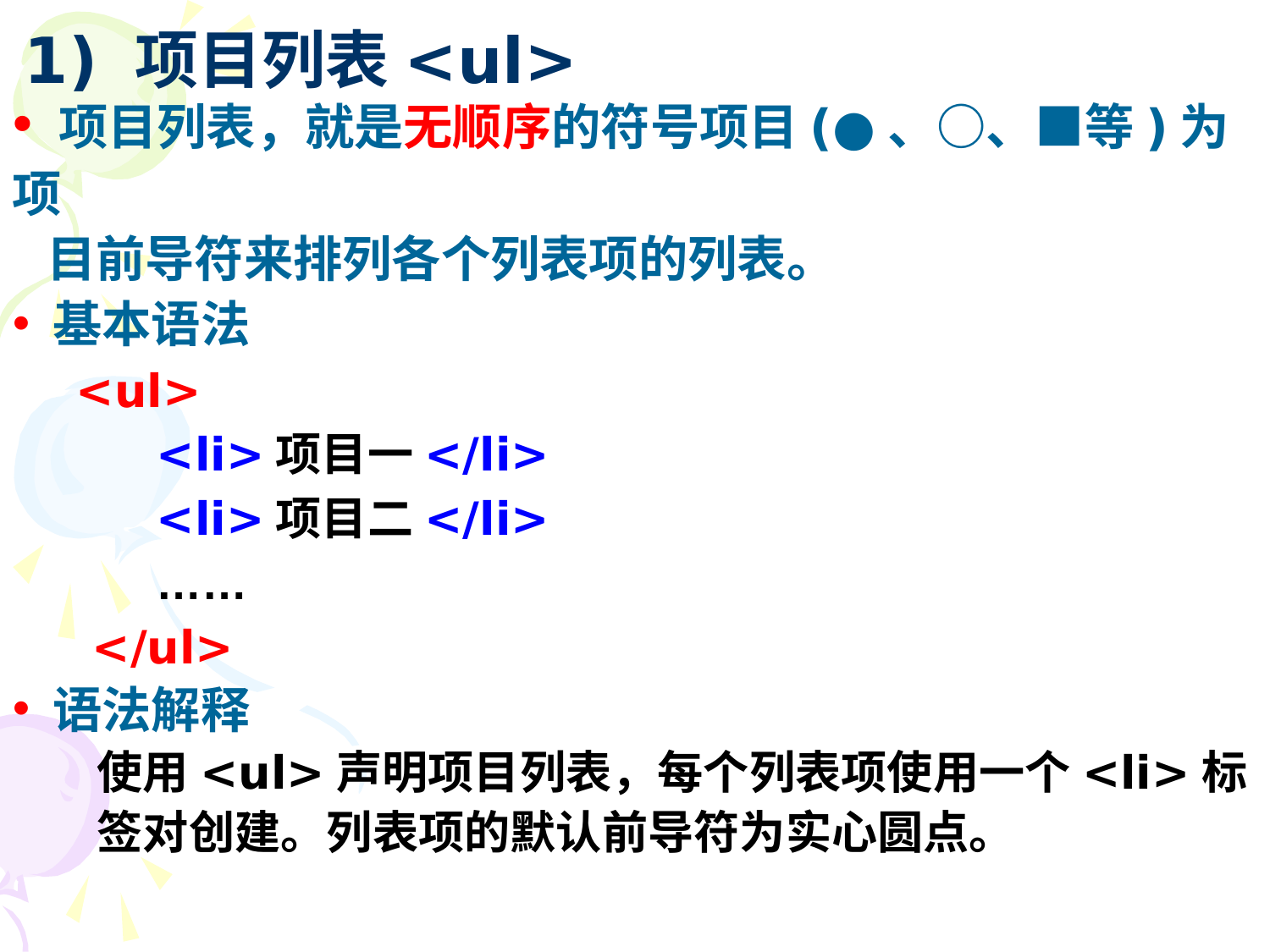

# 1) 项目列表<ul>
 项目列表，就是无顺序的符号项目(●、○、■等)为项
  目前导符来排列各个列表项的列表。
 基本语法
<ul>
     <li>项目一</li>
     <li>项目二</li>
     ……
 </ul>
 语法解释
使用<ul>声明项目列表，每个列表项使用一个<li>标签对创建。列表项的默认前导符为实心圆点。